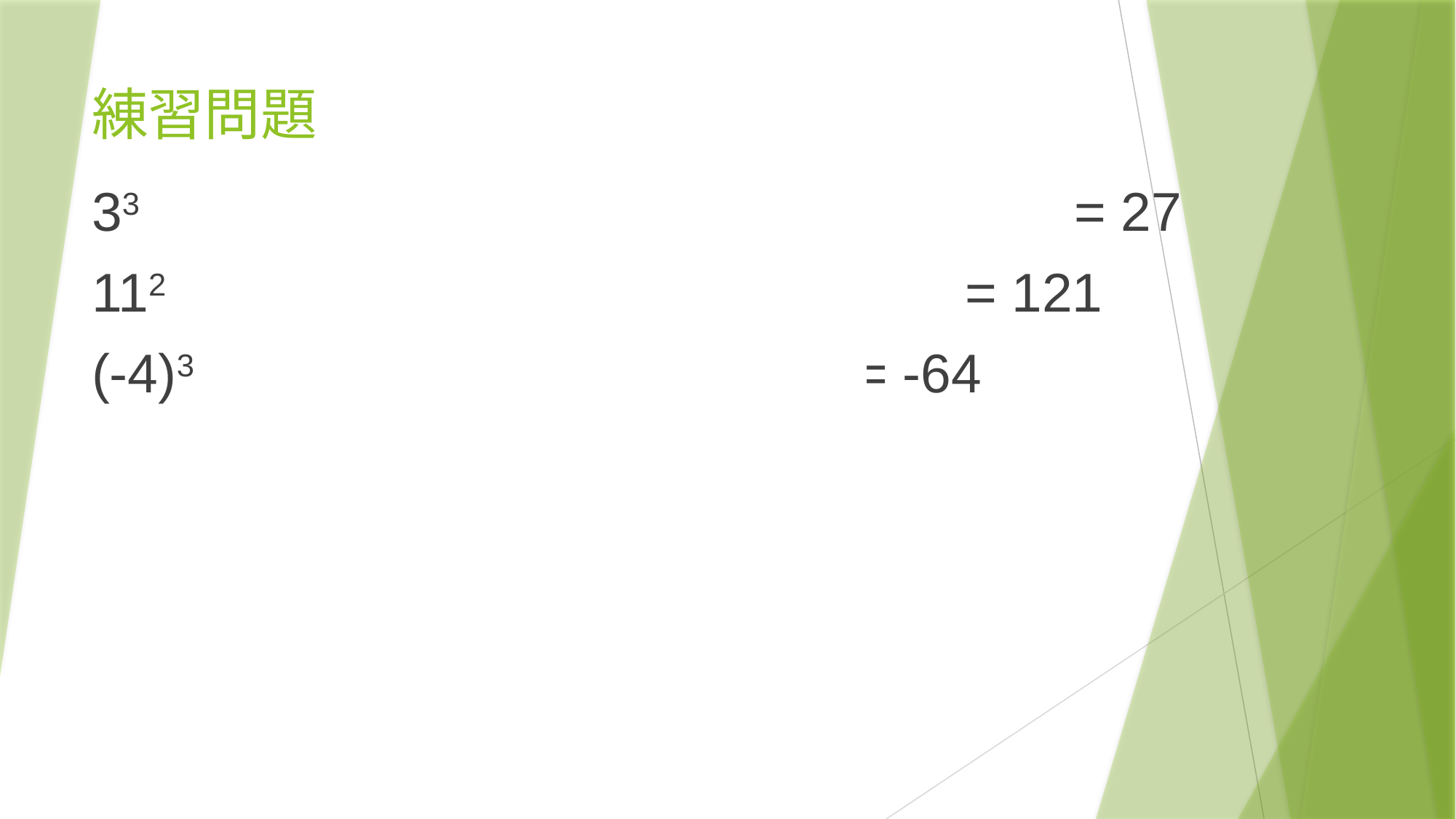

# 練習問題
33				= 3*3*3				= 27
112			= 11*11				= 121
(-4)3			= (-4)*(-4)*(-4)	= -64